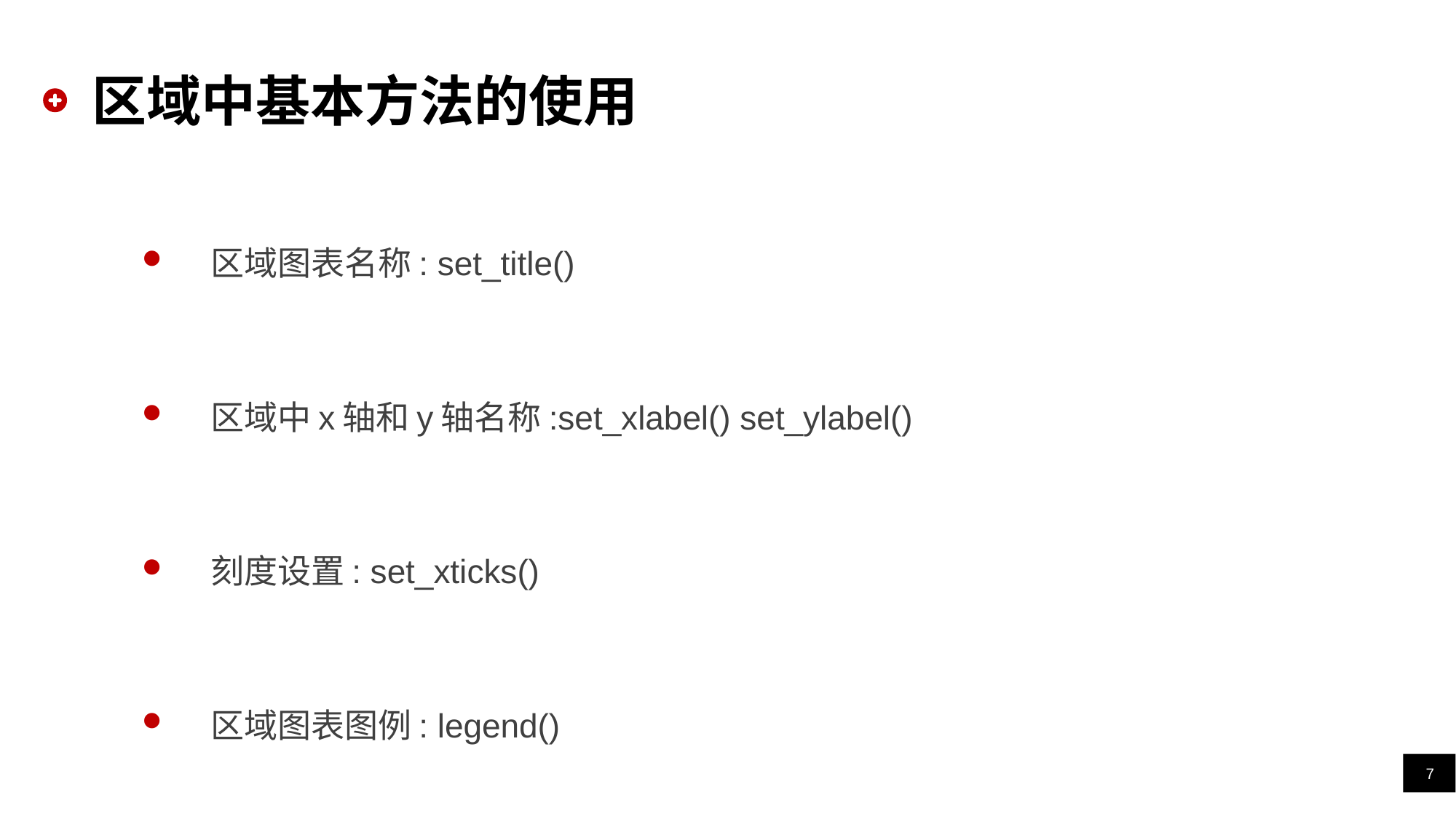

# 区域中基本方法的使用

    区域图表名称: set_title()

    区域中x轴和y轴名称:set_xlabel() set_ylabel()

    刻度设置: set_xticks()

    区域图表图例: legend()